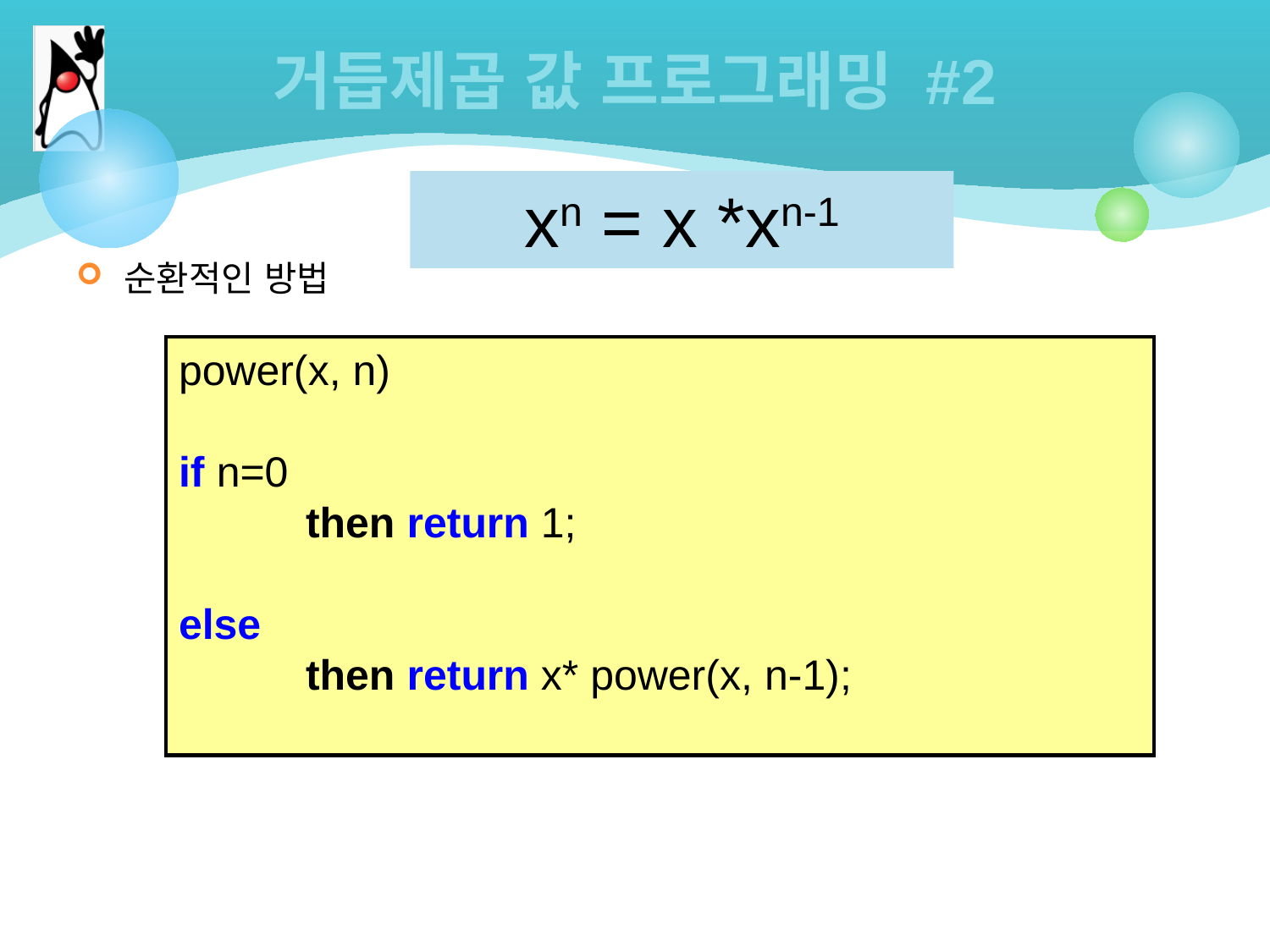

# 거듭제곱 값 프로그래밍 #2
xn = x *xn-1
순환적인 방법
power(x, n)

if n=0
	then return 1;

else
	then return x* power(x, n-1);